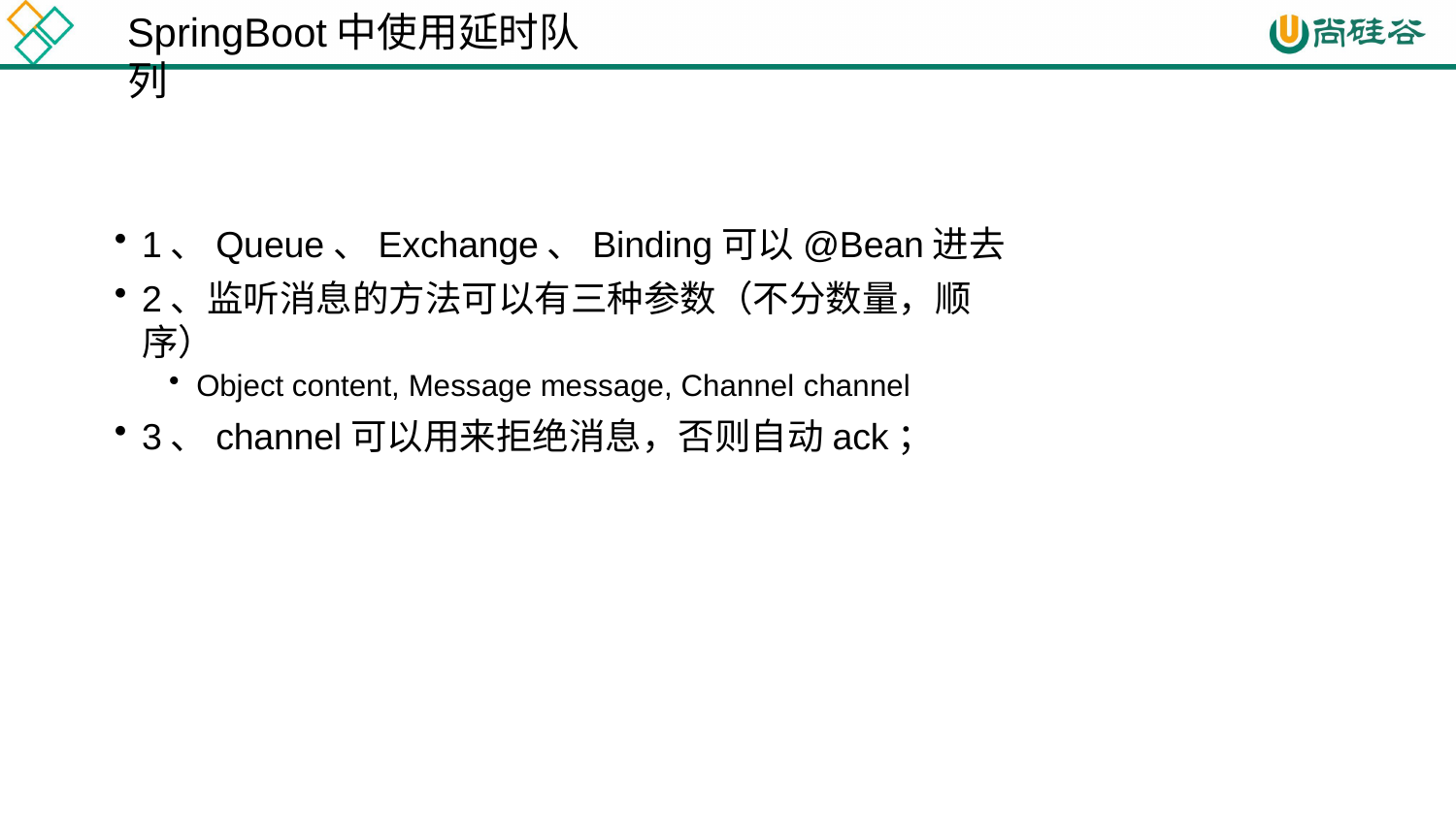

# SpringBoot中使用延时队列
1、Queue、Exchange、Binding可以@Bean进去
2、监听消息的方法可以有三种参数（不分数量，顺序）
Object content, Message message, Channel channel
3、channel可以用来拒绝消息，否则自动ack；